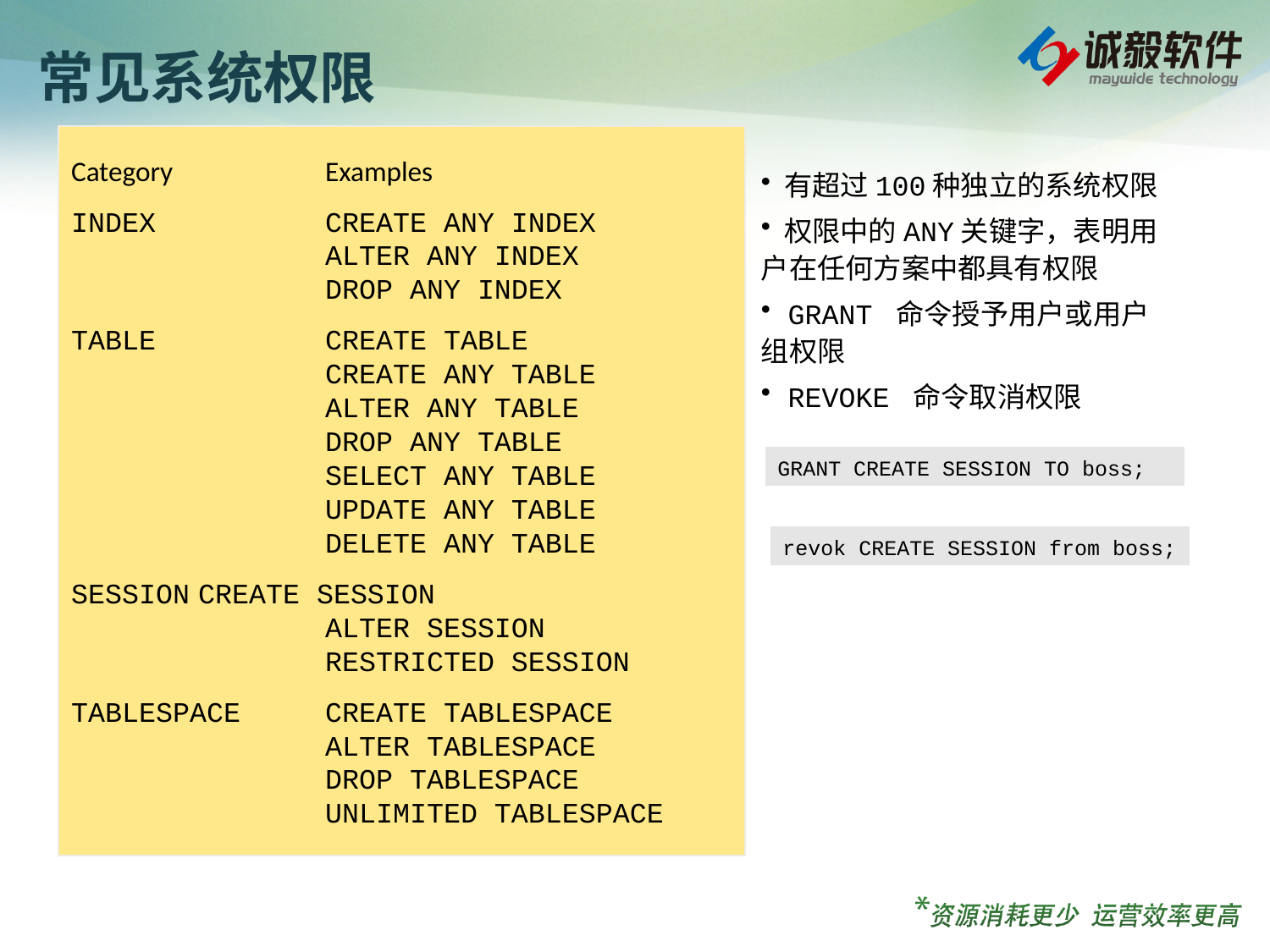

# 常见系统权限
Category		Examples
INDEX		CREATE ANY INDEX
		ALTER ANY INDEX
		DROP ANY INDEX
TABLE   	CREATE TABLE
		CREATE ANY TABLE
		ALTER ANY TABLE
		DROP ANY TABLE
		SELECT ANY TABLE
		UPDATE ANY TABLE
		DELETE ANY TABLE
SESSION	CREATE SESSION
		ALTER SESSION
		RESTRICTED SESSION
TABLESPACE	CREATE TABLESPACE
		ALTER TABLESPACE
		DROP TABLESPACE
		UNLIMITED TABLESPACE
 有超过100种独立的系统权限
 权限中的ANY关键字，表明用户在任何方案中都具有权限
 GRANT 命令授予用户或用户组权限
 REVOKE 命令取消权限
GRANT CREATE SESSION TO boss;
revok CREATE SESSION from boss;